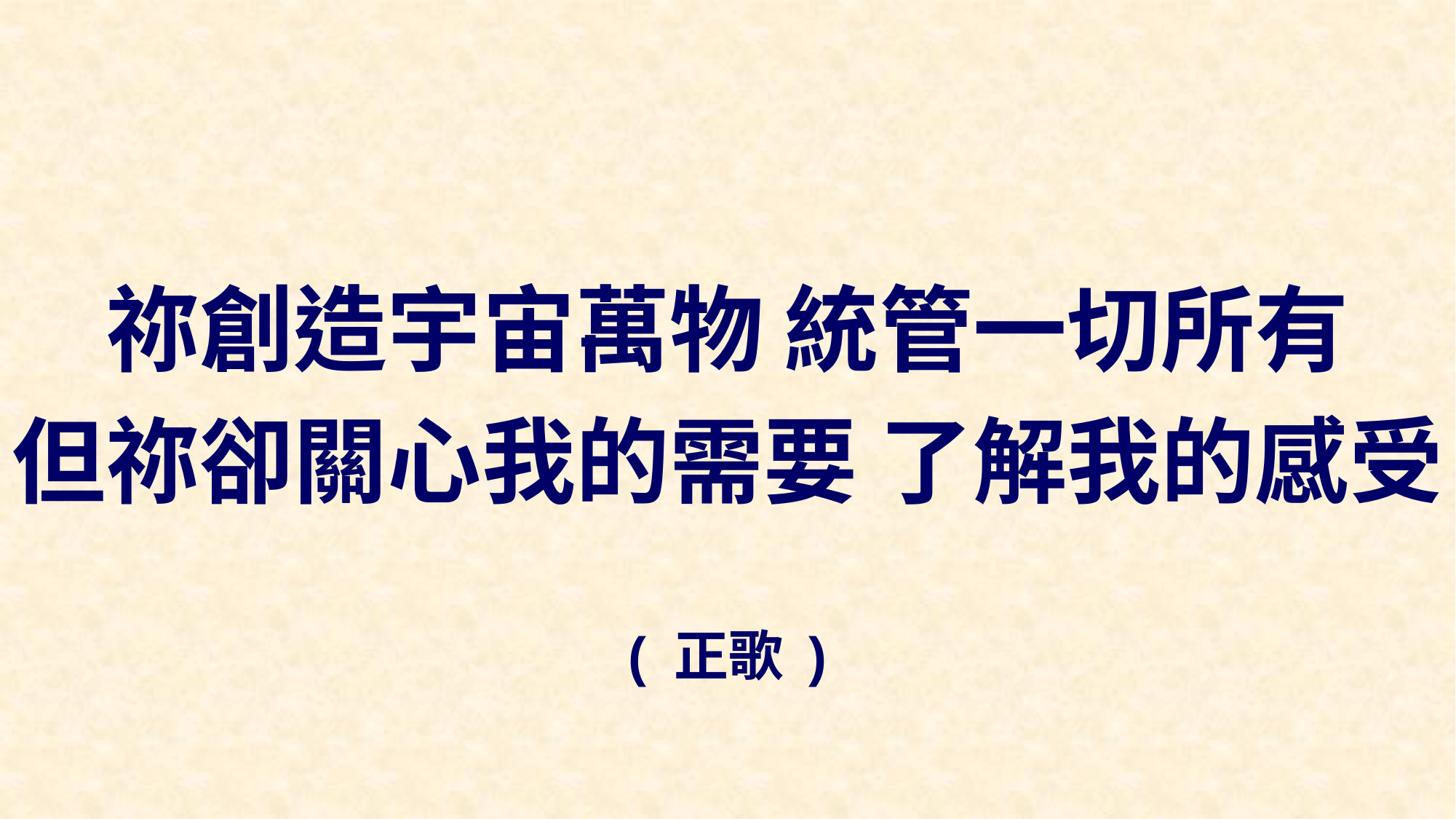

祢創造宇宙萬物 統管一切所有
但祢卻關心我的需要 了解我的感受
( 正歌 )